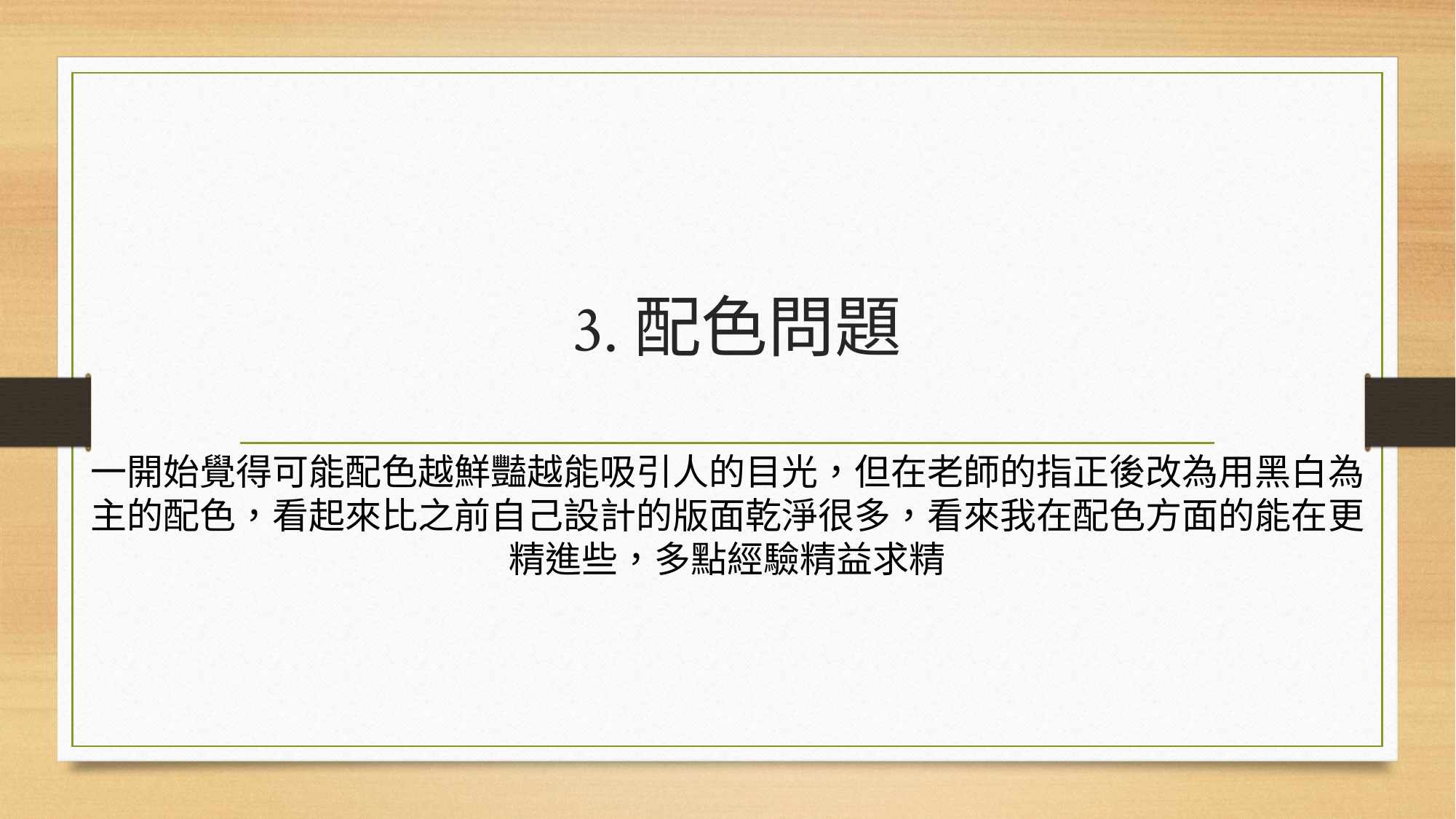

# 3.配色問題
一開始覺得可能配色越鮮豔越能吸引人的目光，但在老師的指正後改為用黑白為主的配色，看起來比之前自己設計的版面乾淨很多，看來我在配色方面的能在更精進些，多點經驗精益求精